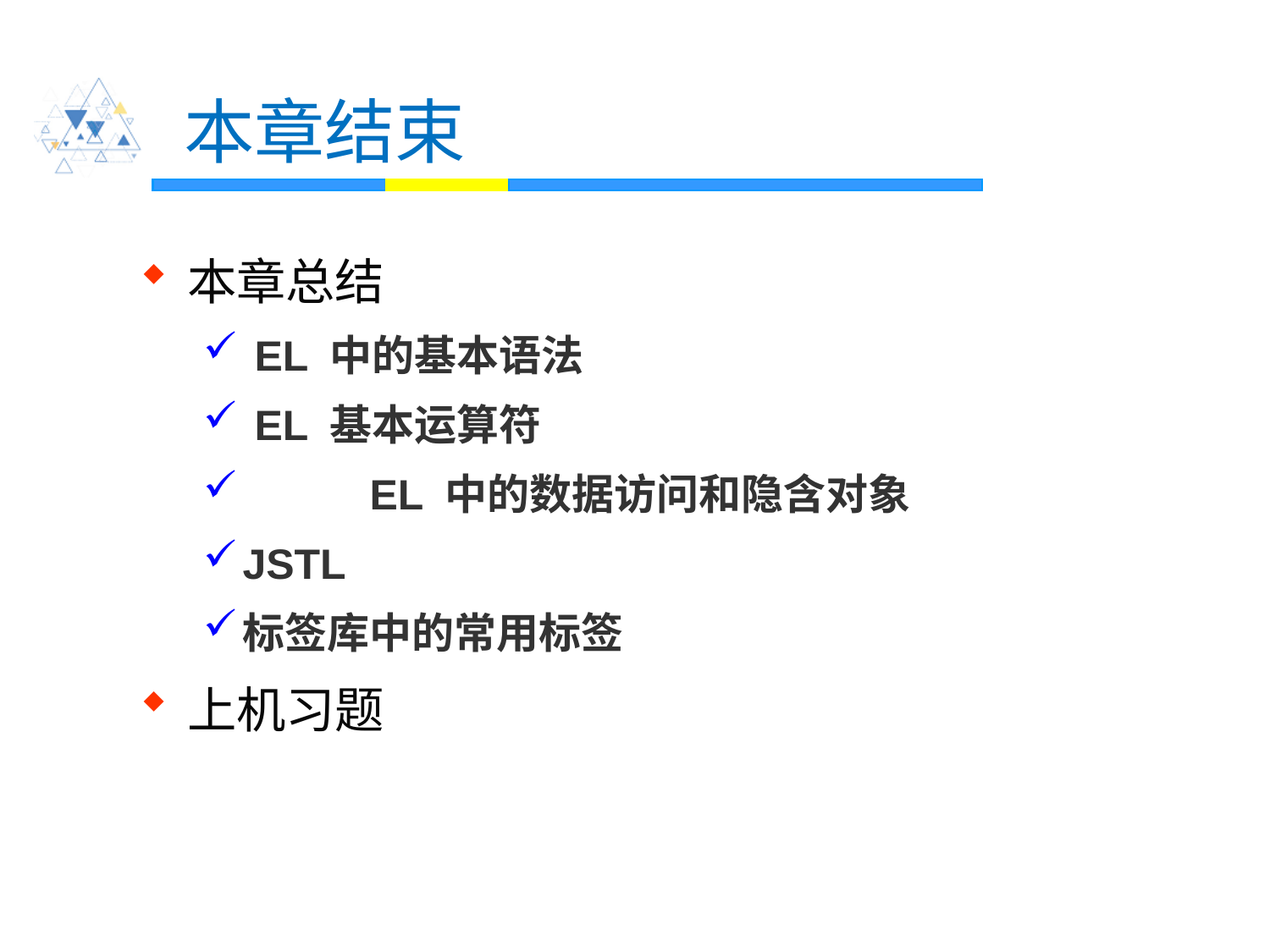

# 本章结束
本章总结
 EL 中的基本语法
 EL 基本运算符
	EL 中的数据访问和隐含对象
JSTL
标签库中的常用标签
上机习题